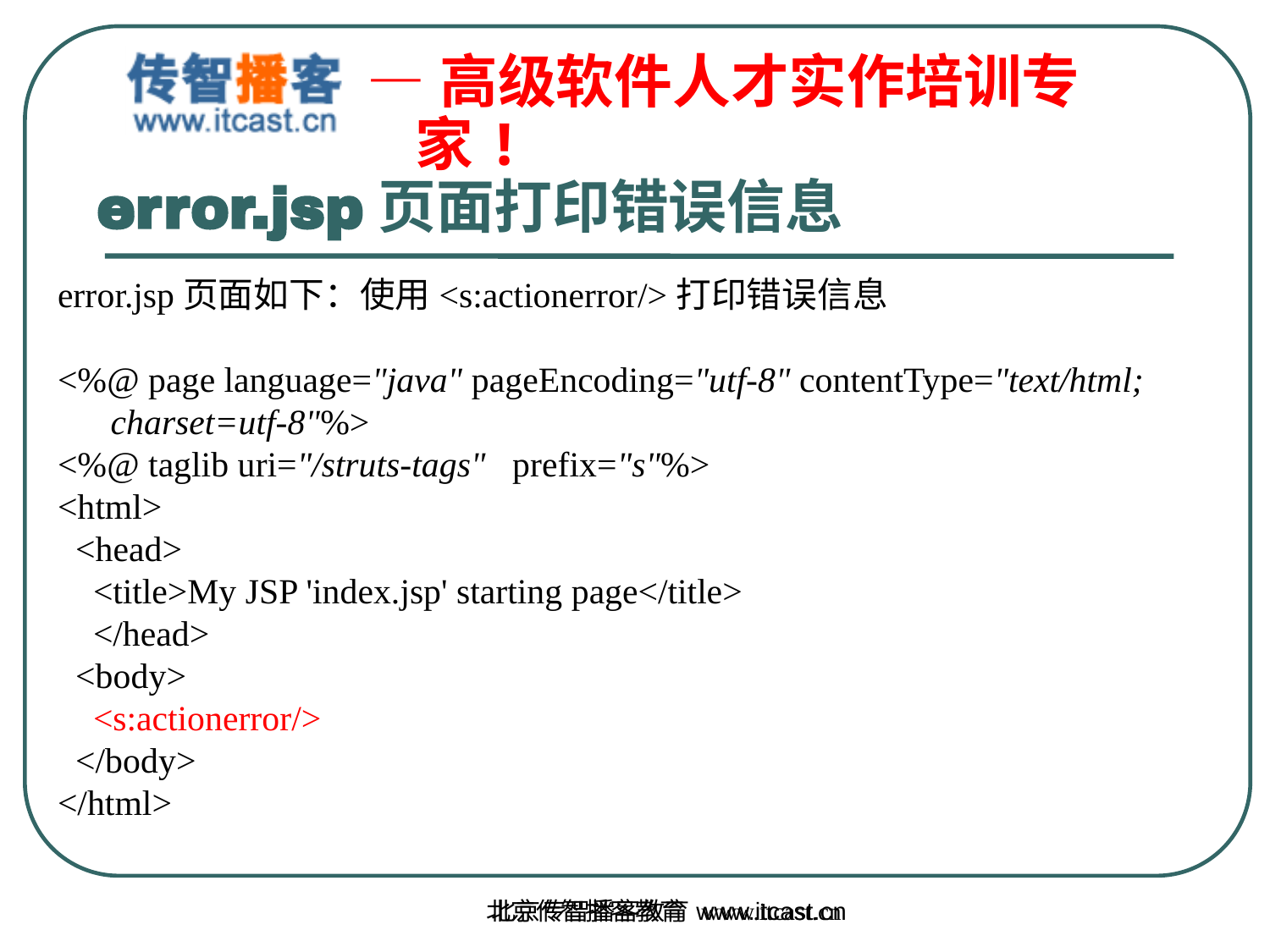

error.jsp页面打印错误信息
error.jsp页面如下：使用<s:actionerror/>打印错误信息

<%@ page language="java" pageEncoding="utf-8" contentType="text/html; charset=utf-8"%>
<%@ taglib uri="/struts-tags"   prefix="s"%>
<html>
  <head>
    <title>My JSP 'index.jsp' starting page</title>
    </head>
  <body>
    <s:actionerror/>
  </body>
</html>
北京传智播客教育 www.itcast.cn
北京传智播客教育 www.itcast.cn